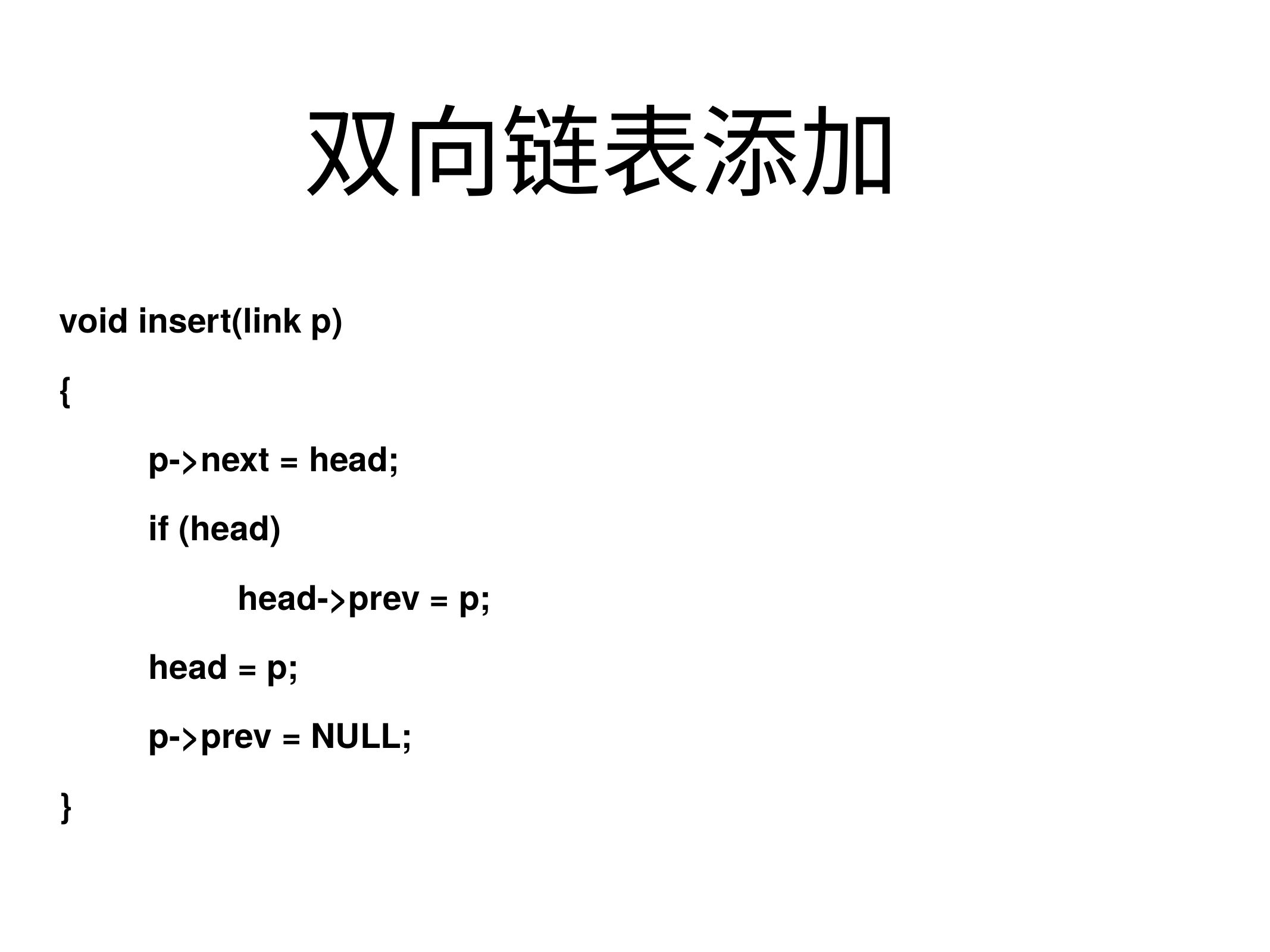

# 双向链表添加
void insert(link p)
{
	p->next = head;
	if (head)
		head->prev = p;
	head = p;
	p->prev = NULL;
}